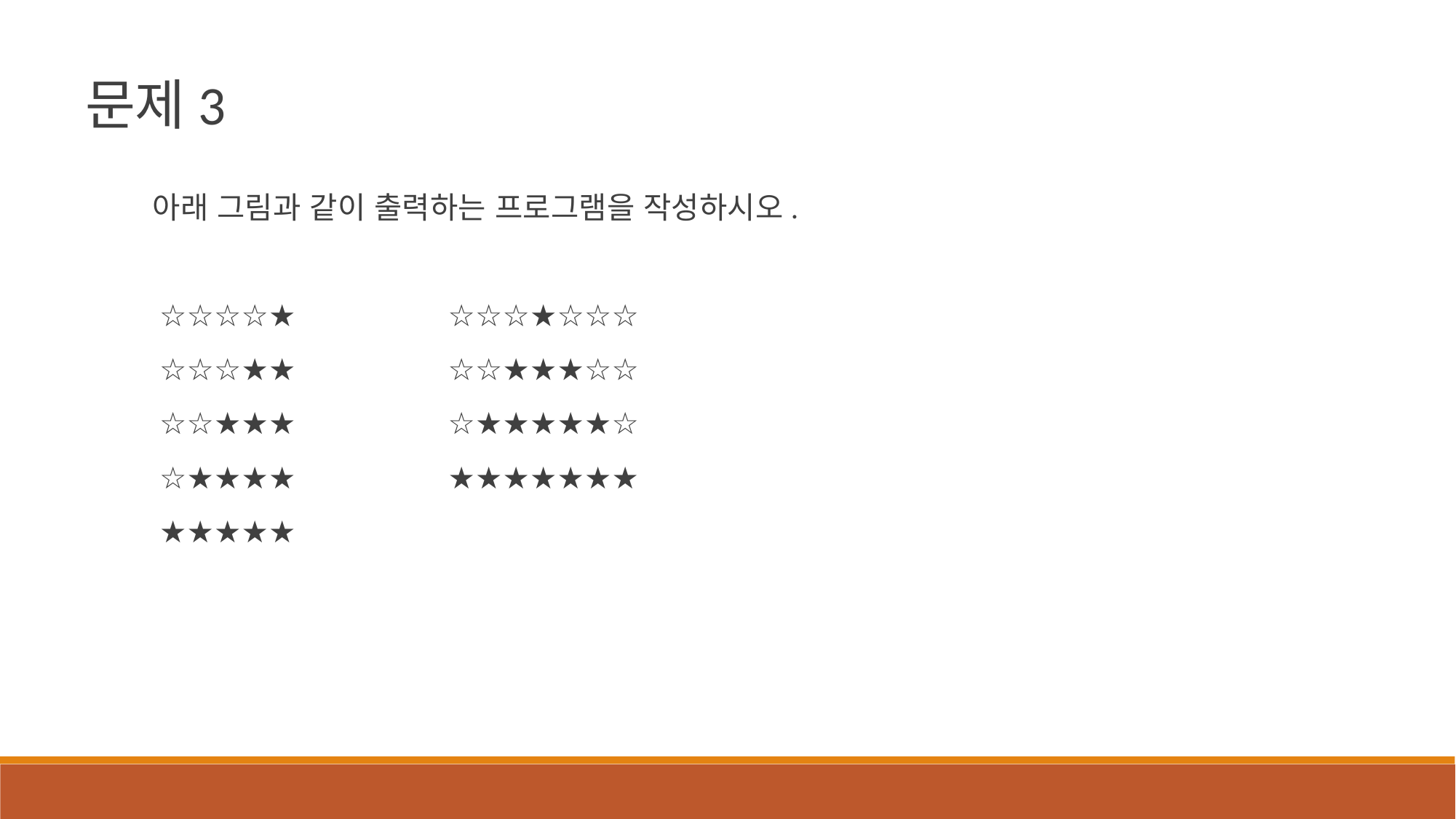

문제3
아래 그림과 같이 출력하는 프로그램을 작성하시오.

 ☆☆☆☆★                      ☆☆☆★☆☆☆
 ☆☆☆★★                      ☆☆★★★☆☆
 ☆☆★★★                      ☆★★★★★☆
 ☆★★★★                      ★★★★★★★
 ★★★★★